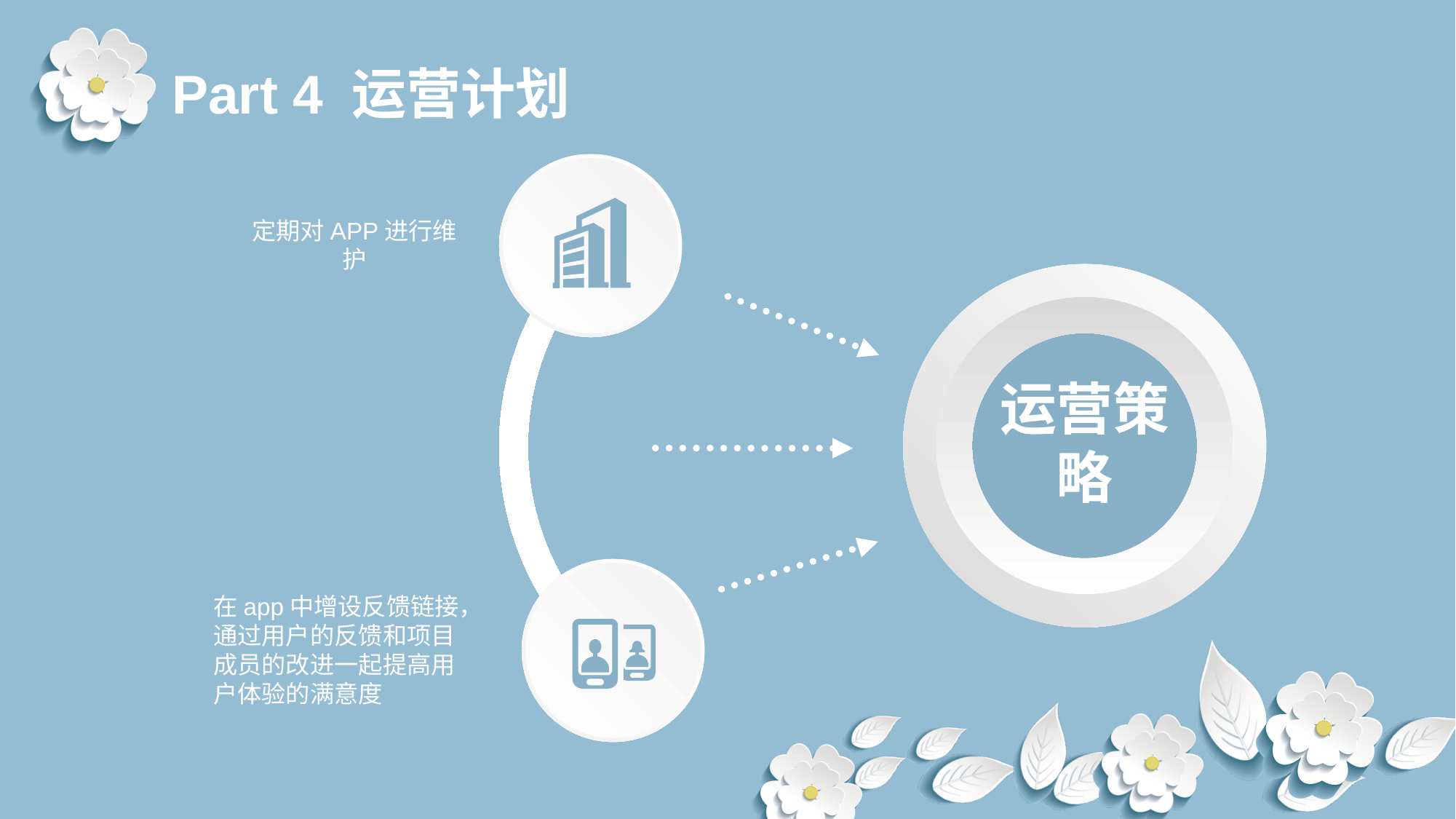

Part 4 运营计划

定期对APP进行维护

运营策略

在app中增设反馈链接，通过用户的反馈和项目成员的改进一起提高用户体验的满意度
延时符